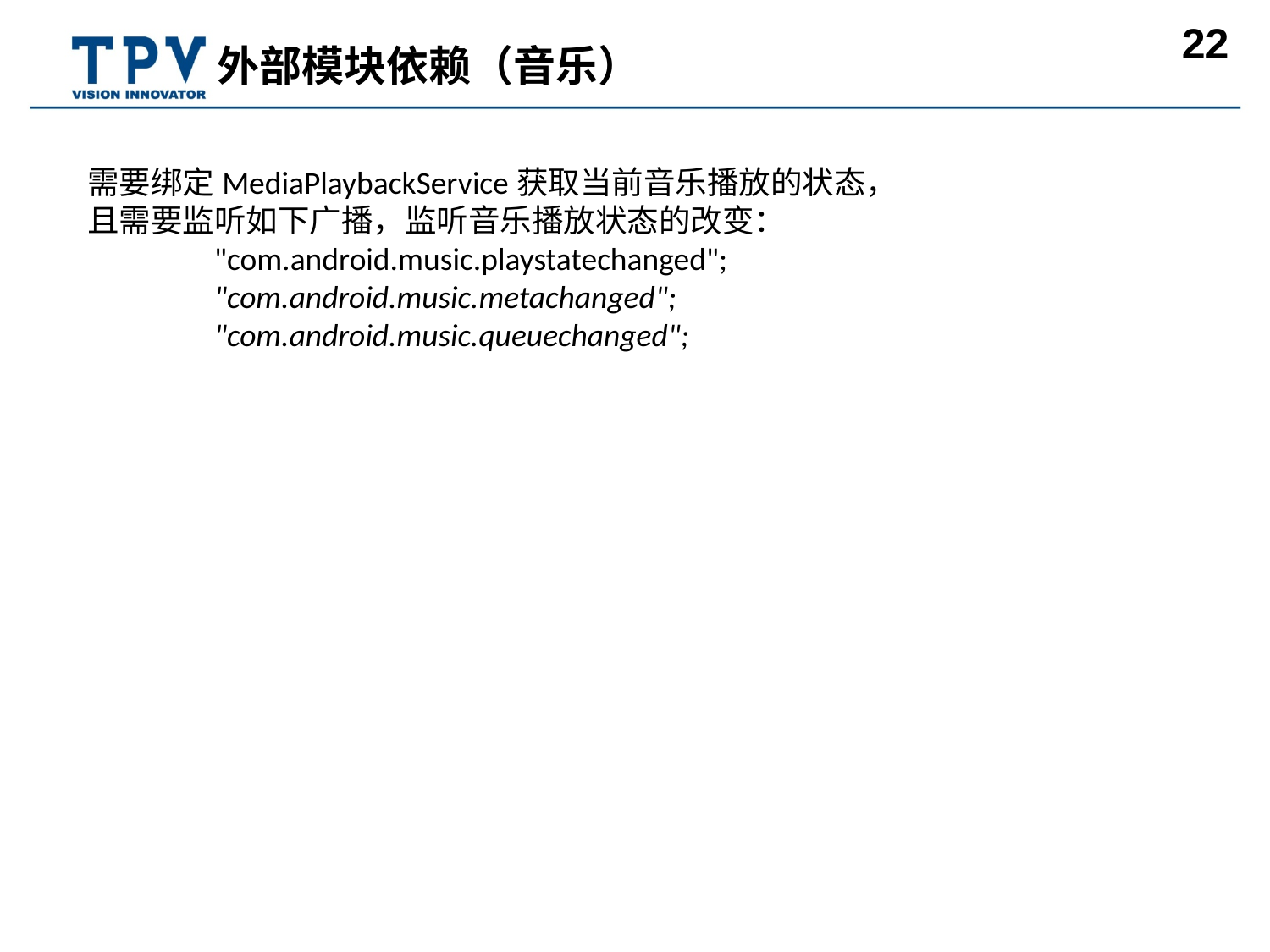

外部模块依赖（音乐）
需要绑定MediaPlaybackService获取当前音乐播放的状态，
且需要监听如下广播，监听音乐播放状态的改变：
	"com.android.music.playstatechanged";
	"com.android.music.metachanged";
	"com.android.music.queuechanged";